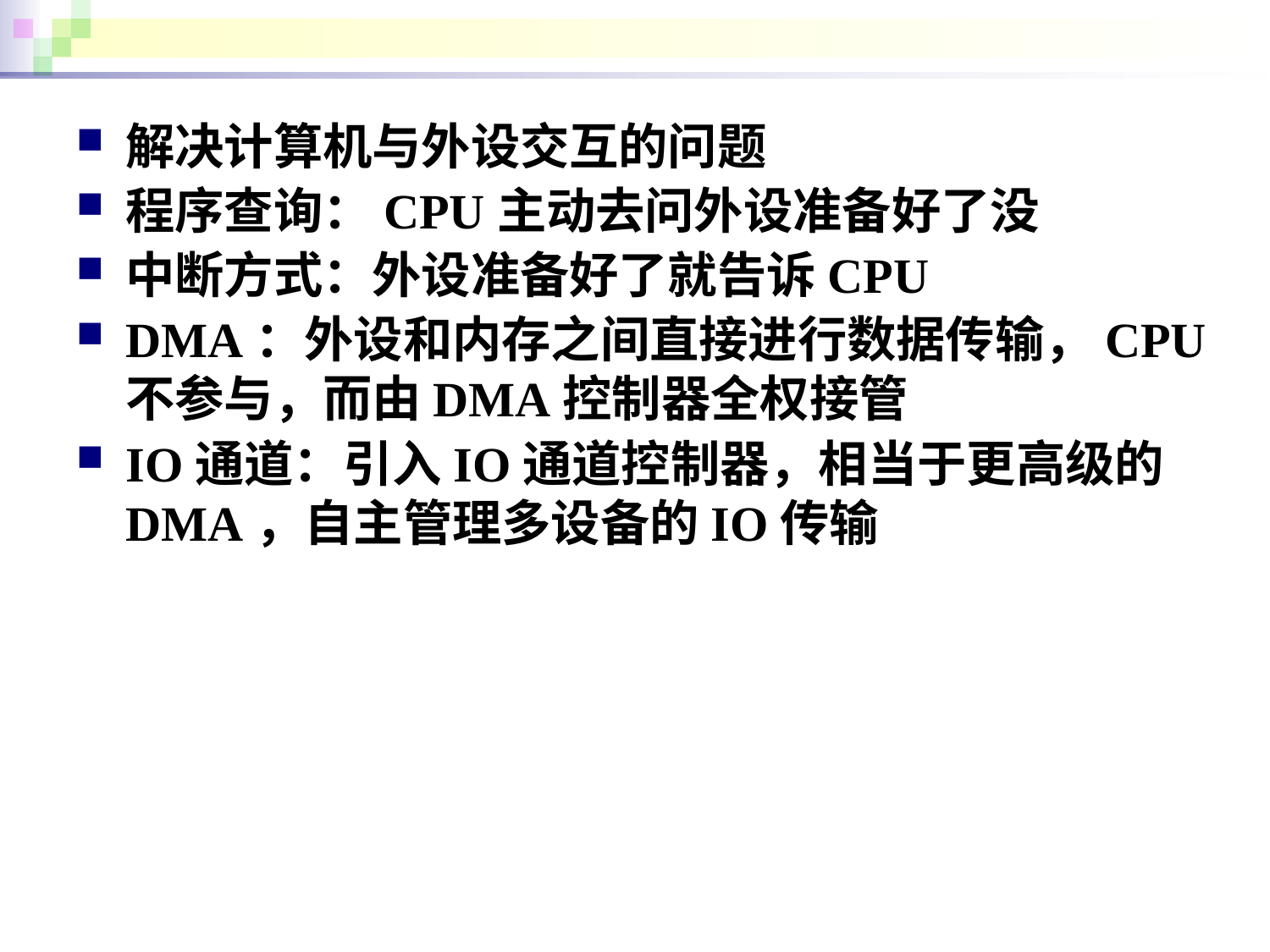

#
解决计算机与外设交互的问题
程序查询：CPU主动去问外设准备好了没
中断方式：外设准备好了就告诉CPU
DMA：外设和内存之间直接进行数据传输，CPU不参与，而由DMA控制器全权接管
IO通道：引入IO通道控制器，相当于更高级的DMA，自主管理多设备的IO传输
76